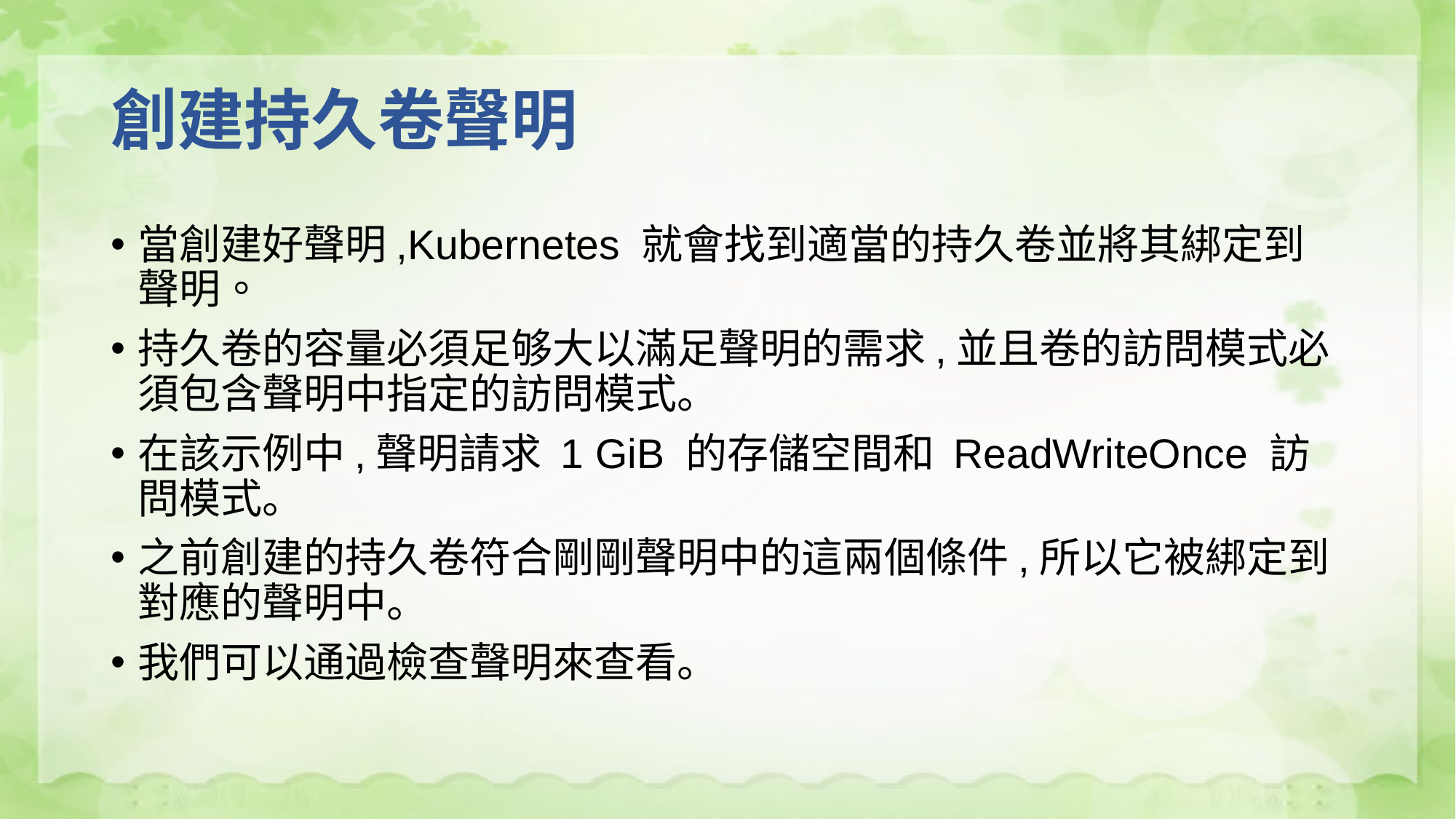

# 創建持久卷聲明
當創建好聲明,Kubernetes 就會找到適當的持久卷並將其綁定到聲明。
持久卷的容量必須足够大以滿足聲明的需求,並且卷的訪問模式必須包含聲明中指定的訪問模式。
在該示例中,聲明請求 1 GiB 的存儲空間和 ReadWriteOnce 訪問模式。
之前創建的持久卷符合剛剛聲明中的這兩個條件,所以它被綁定到對應的聲明中。
我們可以通過檢查聲明來查看。